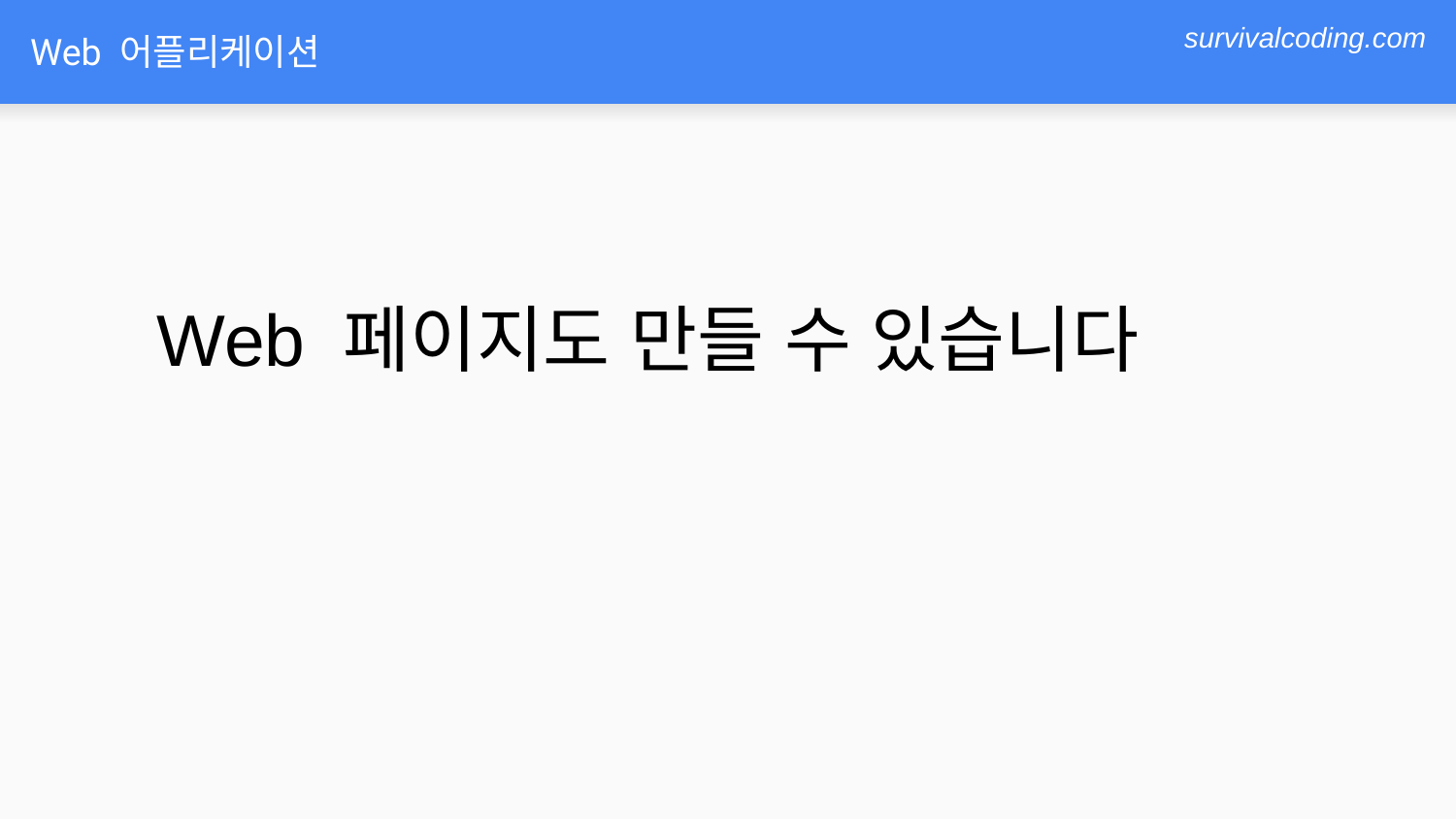

# Web 어플리케이션
Web 페이지도 만들 수 있습니다